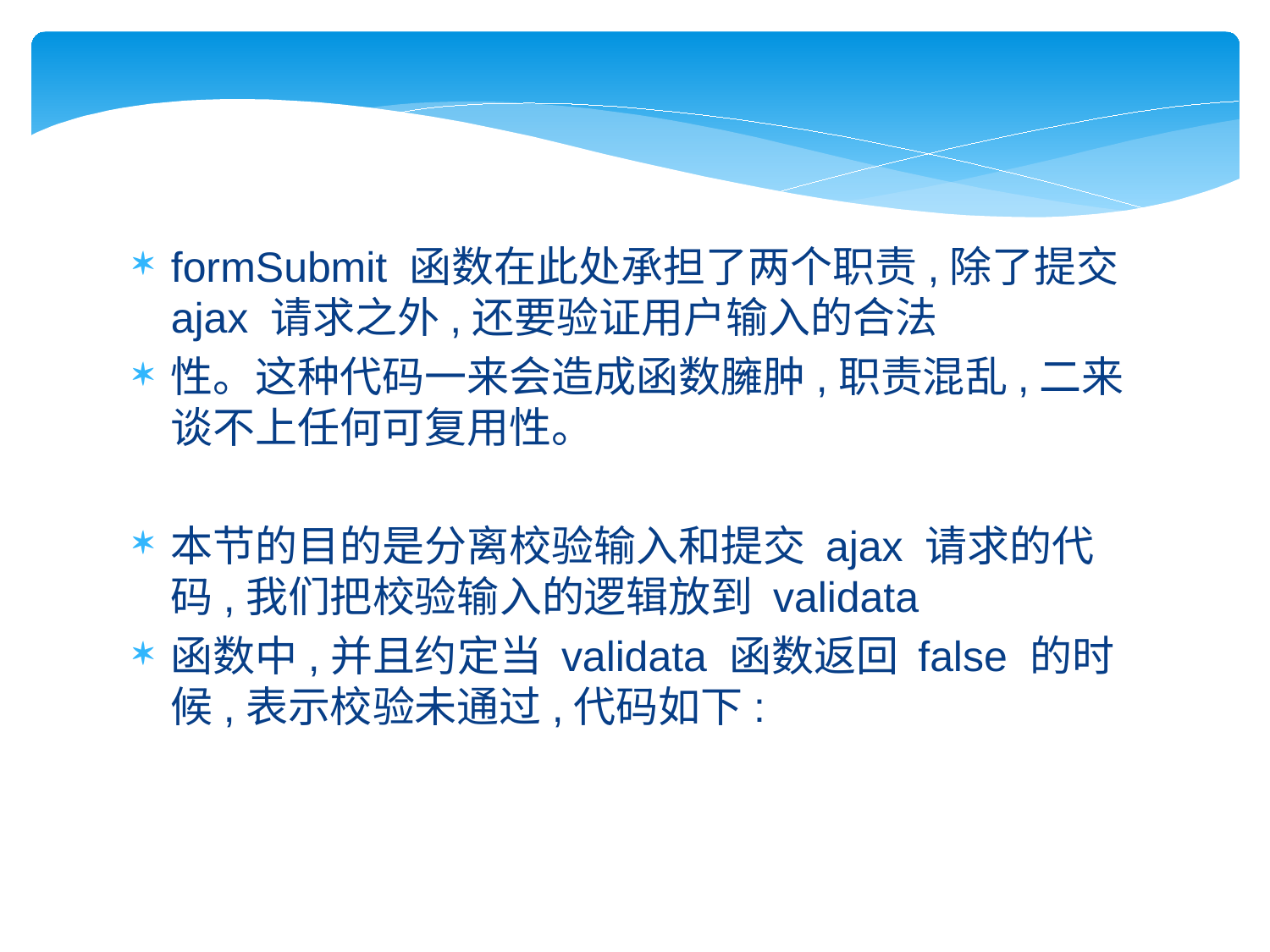

formSubmit 函数在此处承担了两个职责,除了提交 ajax 请求之外,还要验证用户输入的合法
性。这种代码一来会造成函数臃肿,职责混乱,二来谈不上任何可复用性。

本节的目的是分离校验输入和提交 ajax 请求的代码,我们把校验输入的逻辑放到 validata
函数中,并且约定当 validata 函数返回 false 的时候,表示校验未通过,代码如下: